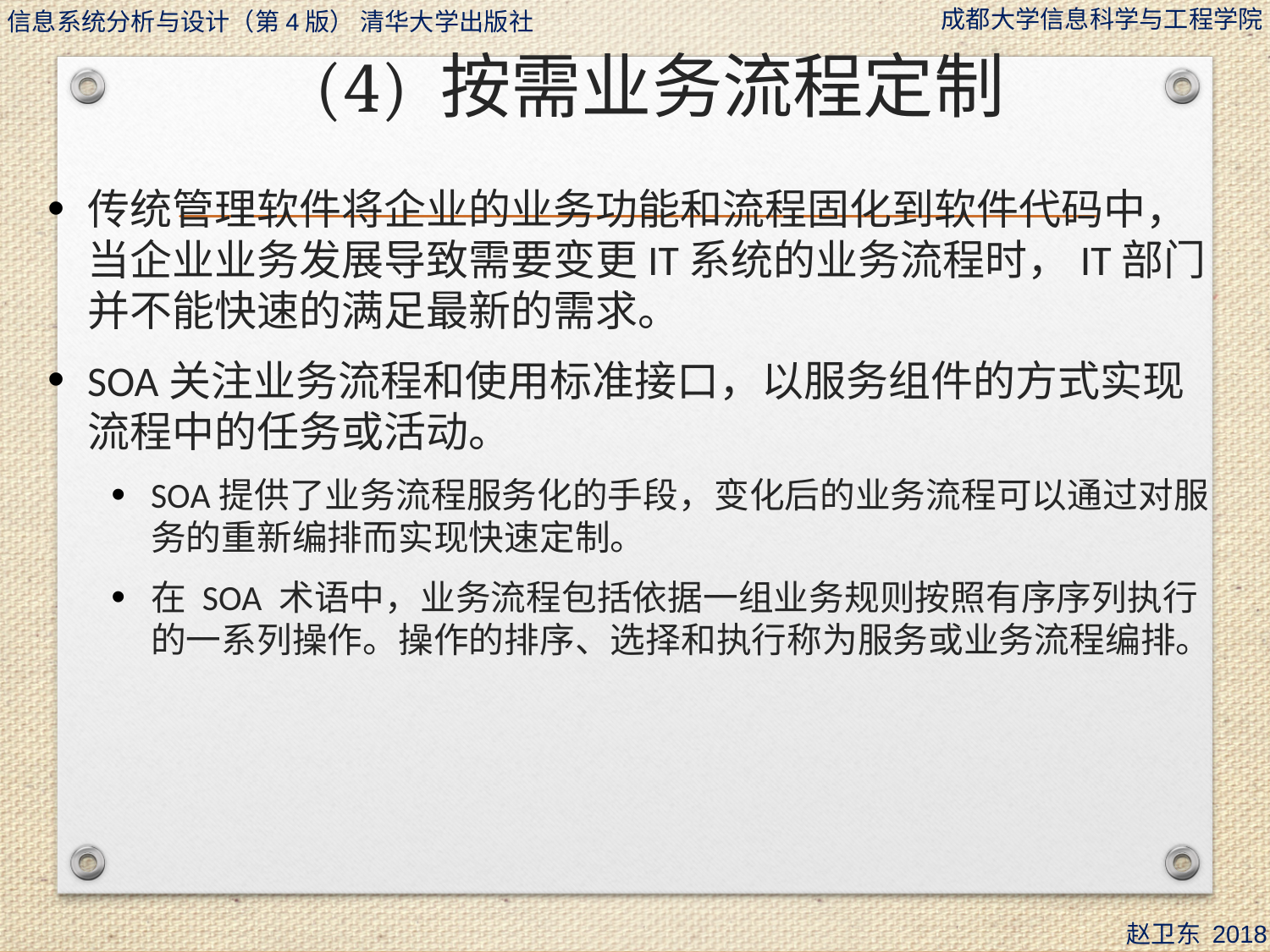

# (4) 按需业务流程定制
传统管理软件将企业的业务功能和流程固化到软件代码中，当企业业务发展导致需要变更IT系统的业务流程时，IT部门并不能快速的满足最新的需求。
SOA关注业务流程和使用标准接口，以服务组件的方式实现流程中的任务或活动。
SOA提供了业务流程服务化的手段，变化后的业务流程可以通过对服务的重新编排而实现快速定制。
在 SOA 术语中，业务流程包括依据一组业务规则按照有序序列执行的一系列操作。操作的排序、选择和执行称为服务或业务流程编排。